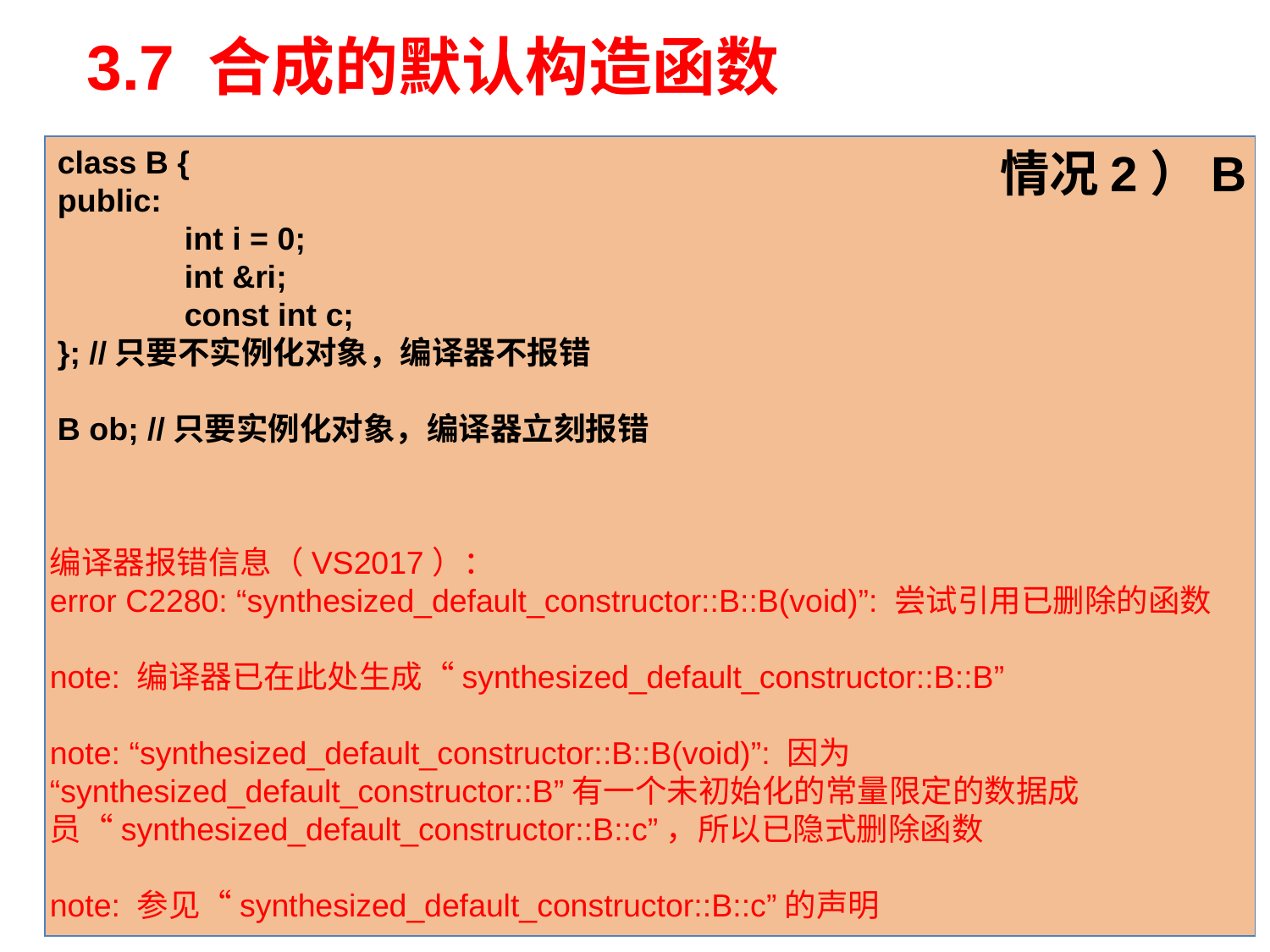

# 3.7 合成的默认构造函数
class B {
public:
	int i = 0;
	int &ri;
const int c;
}; //只要不实例化对象，编译器不报错

B ob; //只要实例化对象，编译器立刻报错
情况2）B
编译器报错信息（VS2017）：
error C2280: “synthesized_default_constructor::B::B(void)”: 尝试引用已删除的函数

note: 编译器已在此处生成“synthesized_default_constructor::B::B”

note: “synthesized_default_constructor::B::B(void)”: 因为
“synthesized_default_constructor::B”有一个未初始化的常量限定的数据成员“synthesized_default_constructor::B::c”，所以已隐式删除函数

note: 参见“synthesized_default_constructor::B::c”的声明